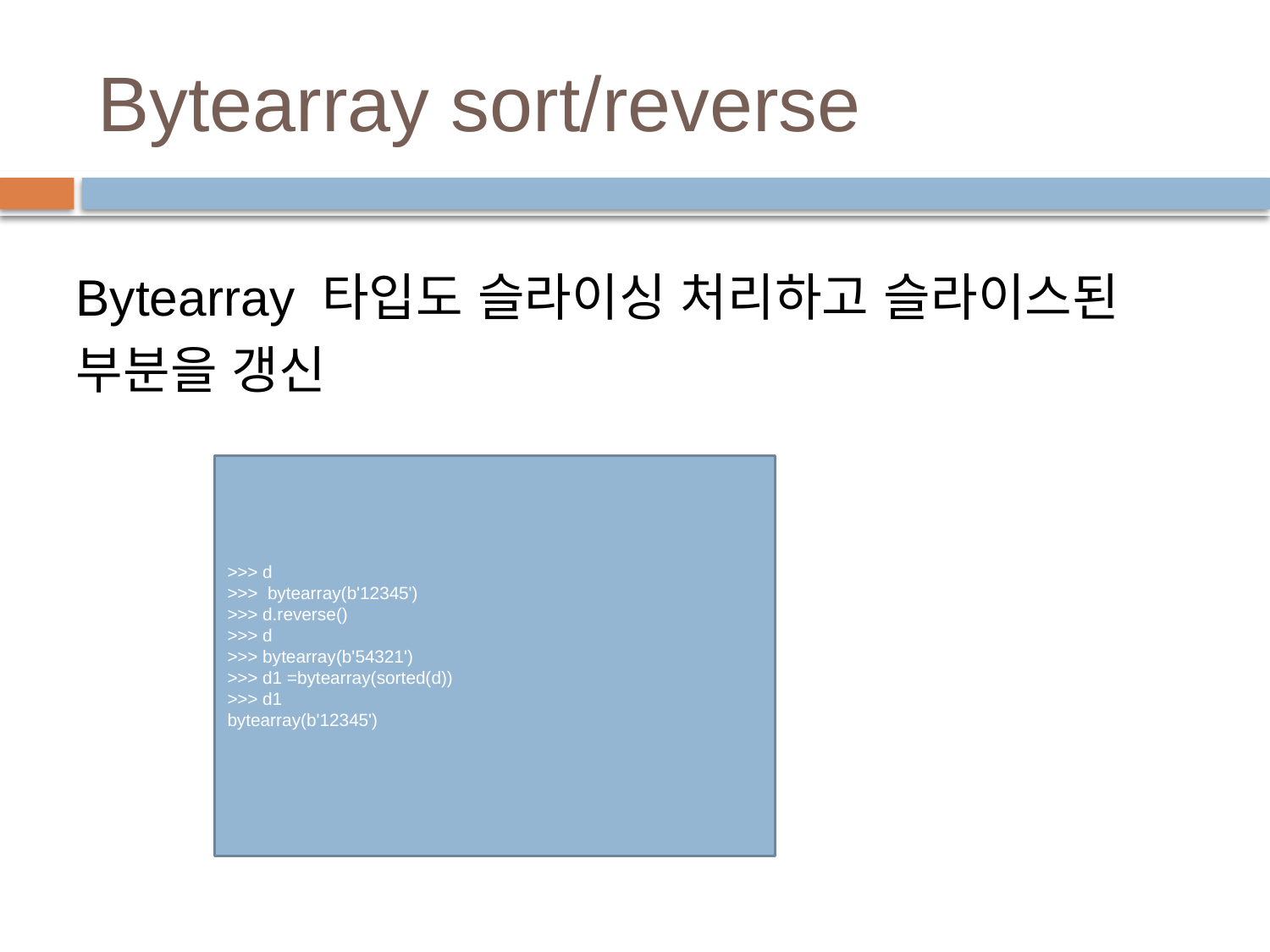

# Bytearray sort/reverse
Bytearray 타입도 슬라이싱 처리하고 슬라이스된 부분을 갱신
>>> d
>>>  bytearray(b'12345')
>>> d.reverse()
>>> d
>>> bytearray(b'54321')
>>> d1 =bytearray(sorted(d))
>>> d1
bytearray(b'12345')